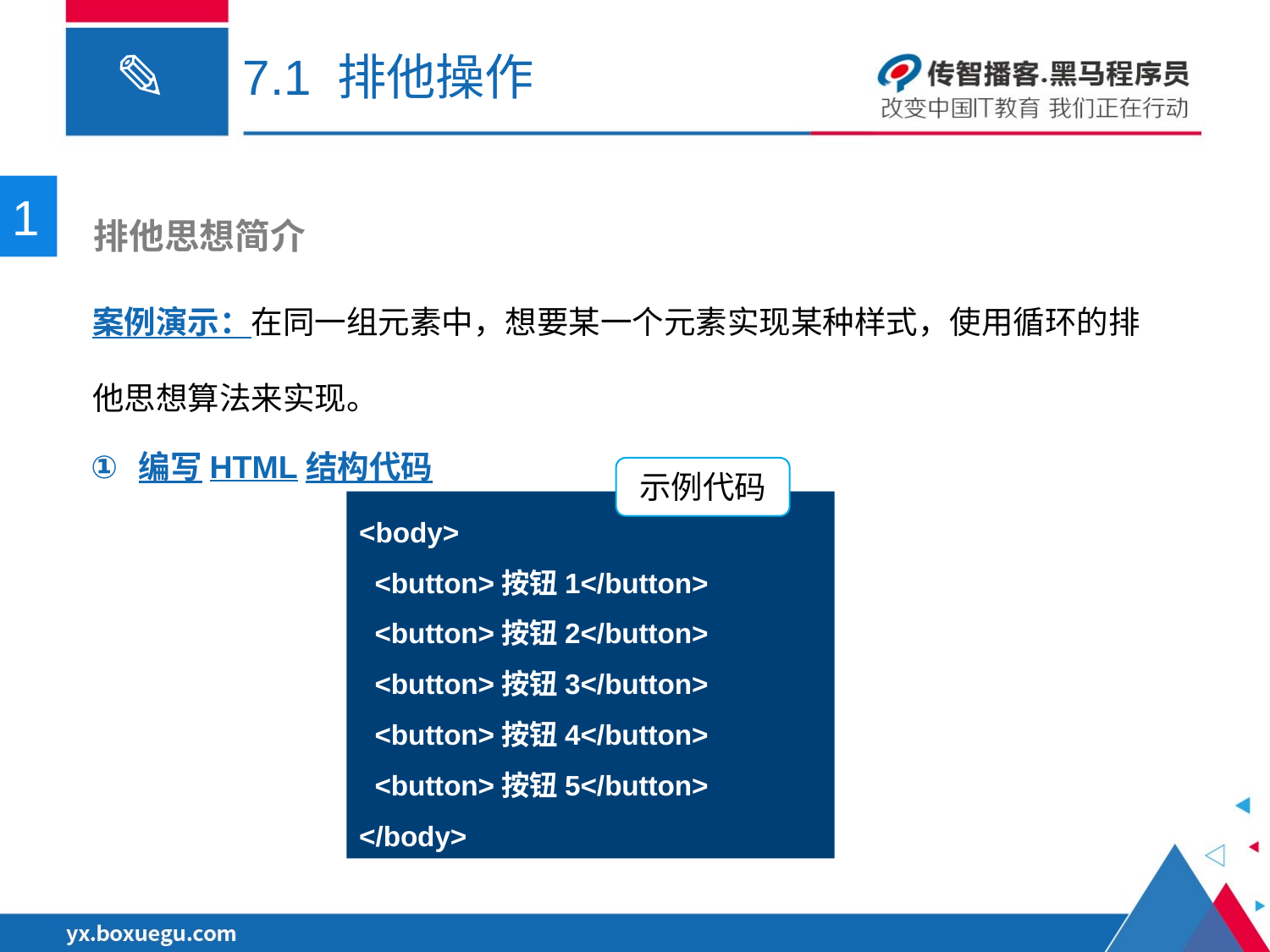

# 7.1 排他操作

1
  排他思想简介
案例演示：在同一组元素中，想要某一个元素实现某种样式，使用循环的排他思想算法来实现。
编写HTML结构代码
示例代码
<body>
  <button>按钮1</button>
  <button>按钮2</button>
  <button>按钮3</button>
  <button>按钮4</button>
  <button>按钮5</button>
</body>